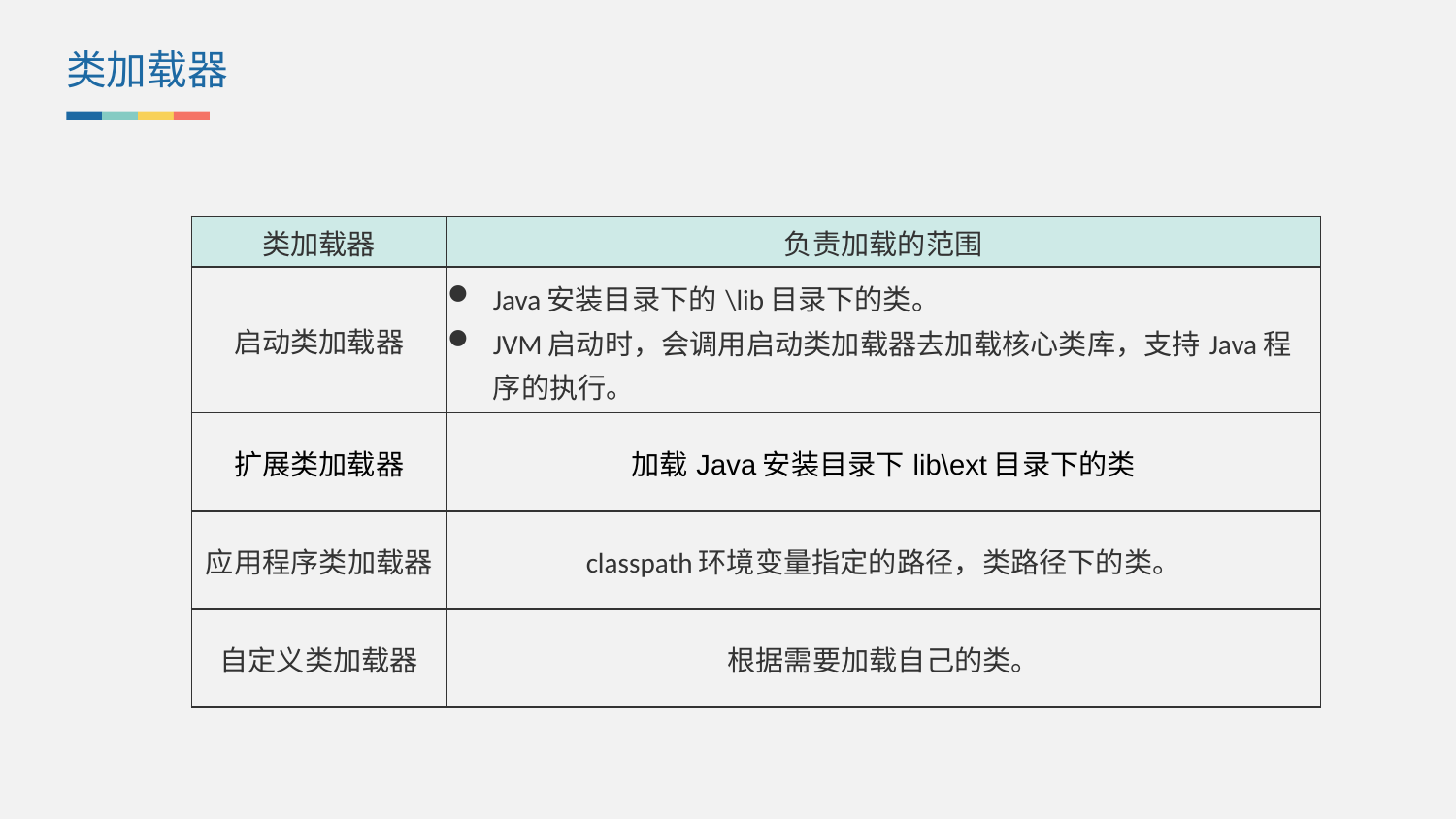

类加载器

| 类加载器 | 负责加载的范围 |
| --- | --- |
| 启动类加载器 | Java安装目录下的\lib目录下的类。 JVM启动时，会调用启动类加载器去加载核心类库，支持Java程序的执行。 |
| 扩展类加载器 | 加载Java安装目录下lib\ext目录下的类 |
| 应用程序类加载器 | classpath环境变量指定的路径，类路径下的类。 |
| 自定义类加载器 | 根据需要加载自己的类。 |